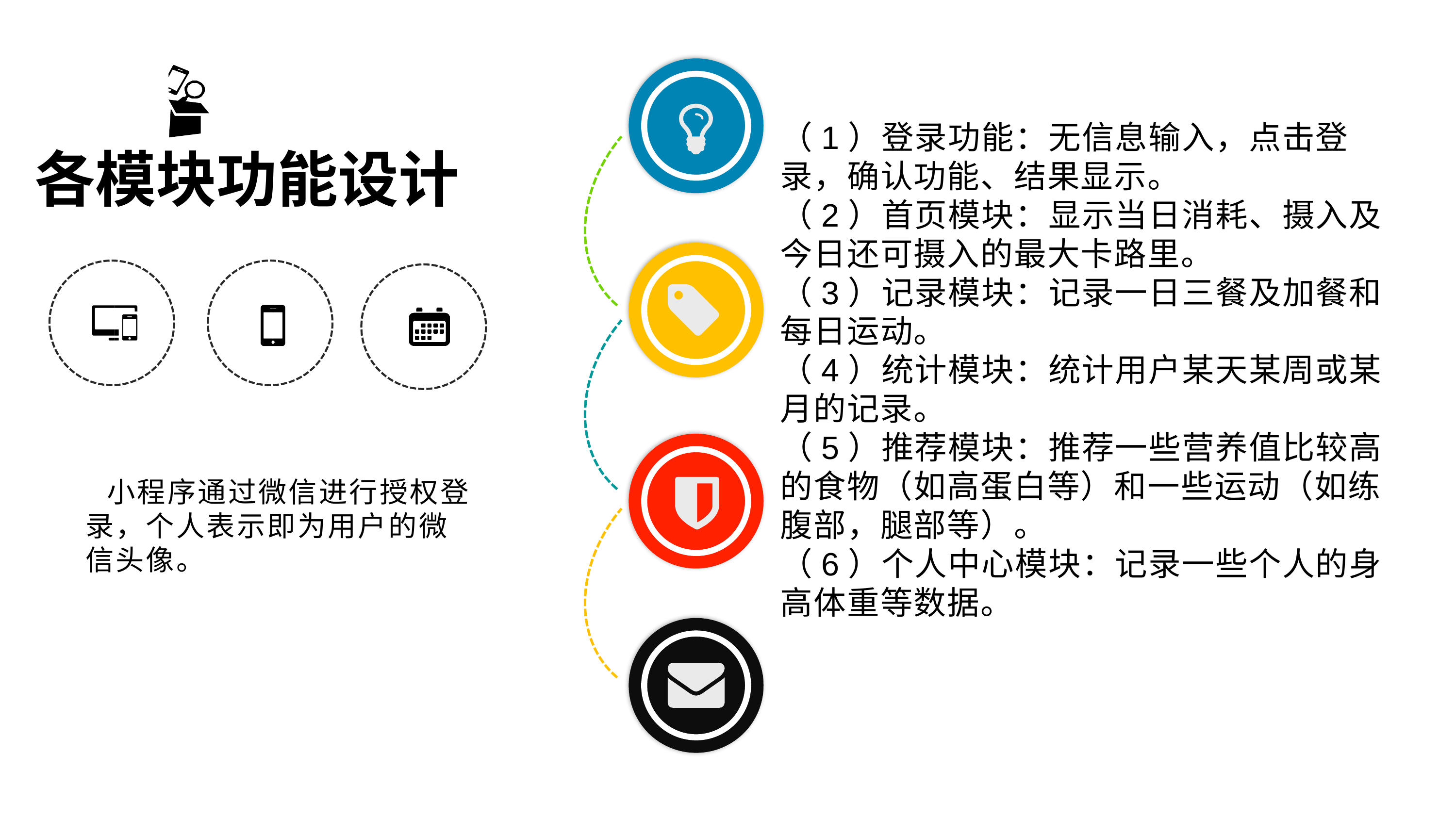

各模块功能设计

（1）登录功能：无信息输入，点击登录，确认功能、结果显示。
（2）首页模块：显示当日消耗、摄入及今日还可摄入的最大卡路里。
（3）记录模块：记录一日三餐及加餐和每日运动。
（4）统计模块：统计用户某天某周或某月的记录。
（5）推荐模块：推荐一些营养值比较高的食物（如高蛋白等）和一些运动（如练腹部，腿部等）。
（6）个人中心模块：记录一些个人的身高体重等数据。

  小程序通过微信进行授权登录，个人表示即为用户的微信头像。